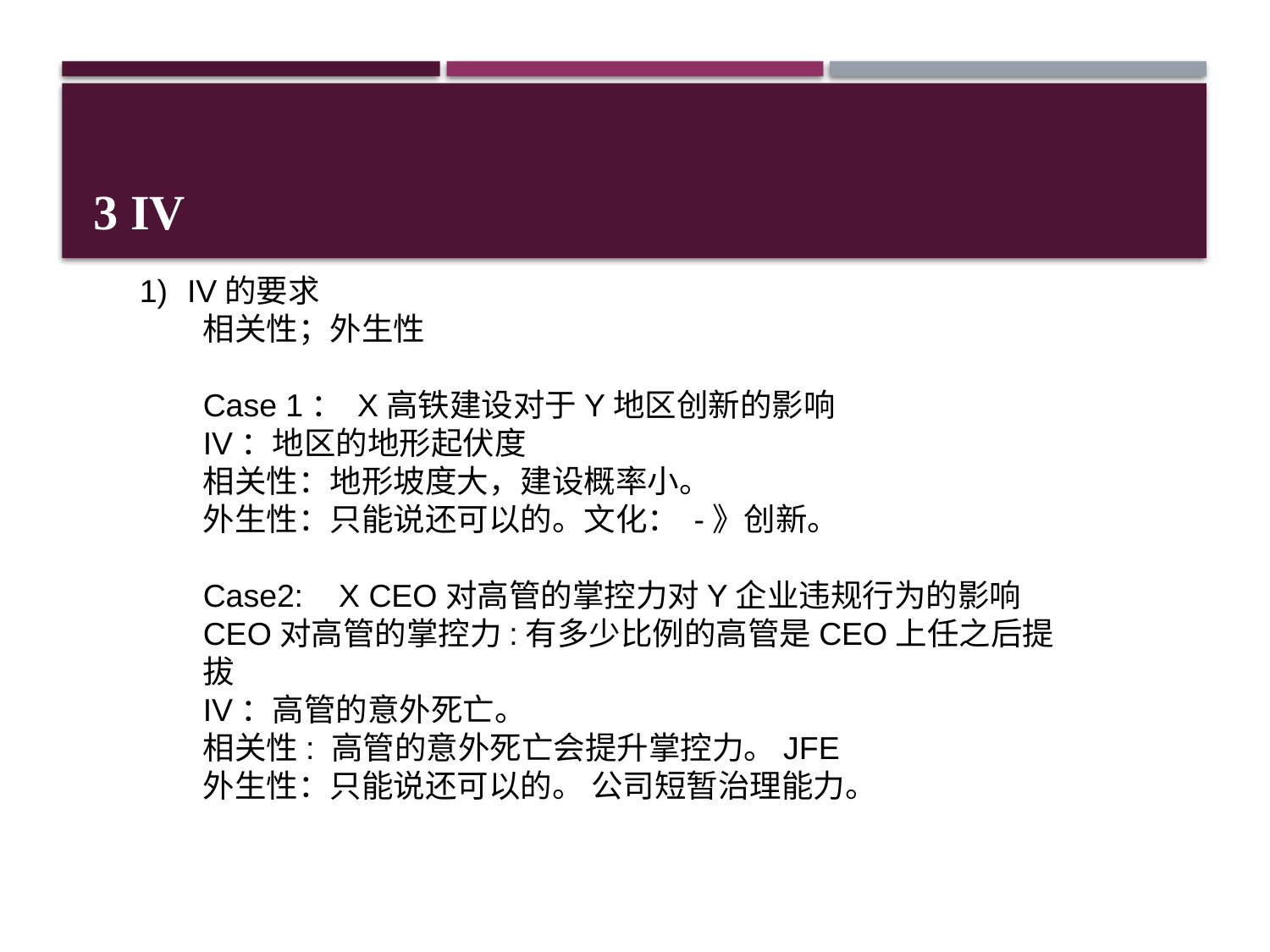

# 3 IV
IV的要求
相关性；外生性

Case 1： X高铁建设对于Y地区创新的影响
IV：地区的地形起伏度
相关性：地形坡度大，建设概率小。
外生性：只能说还可以的。文化： -》创新。

Case2:    X CEO对高管的掌控力对Y企业违规行为的影响
CEO对高管的掌控力:有多少比例的高管是CEO上任之后提拔
IV：高管的意外死亡。
相关性: 高管的意外死亡会提升掌控力。JFE
外生性：只能说还可以的。 公司短暂治理能力。